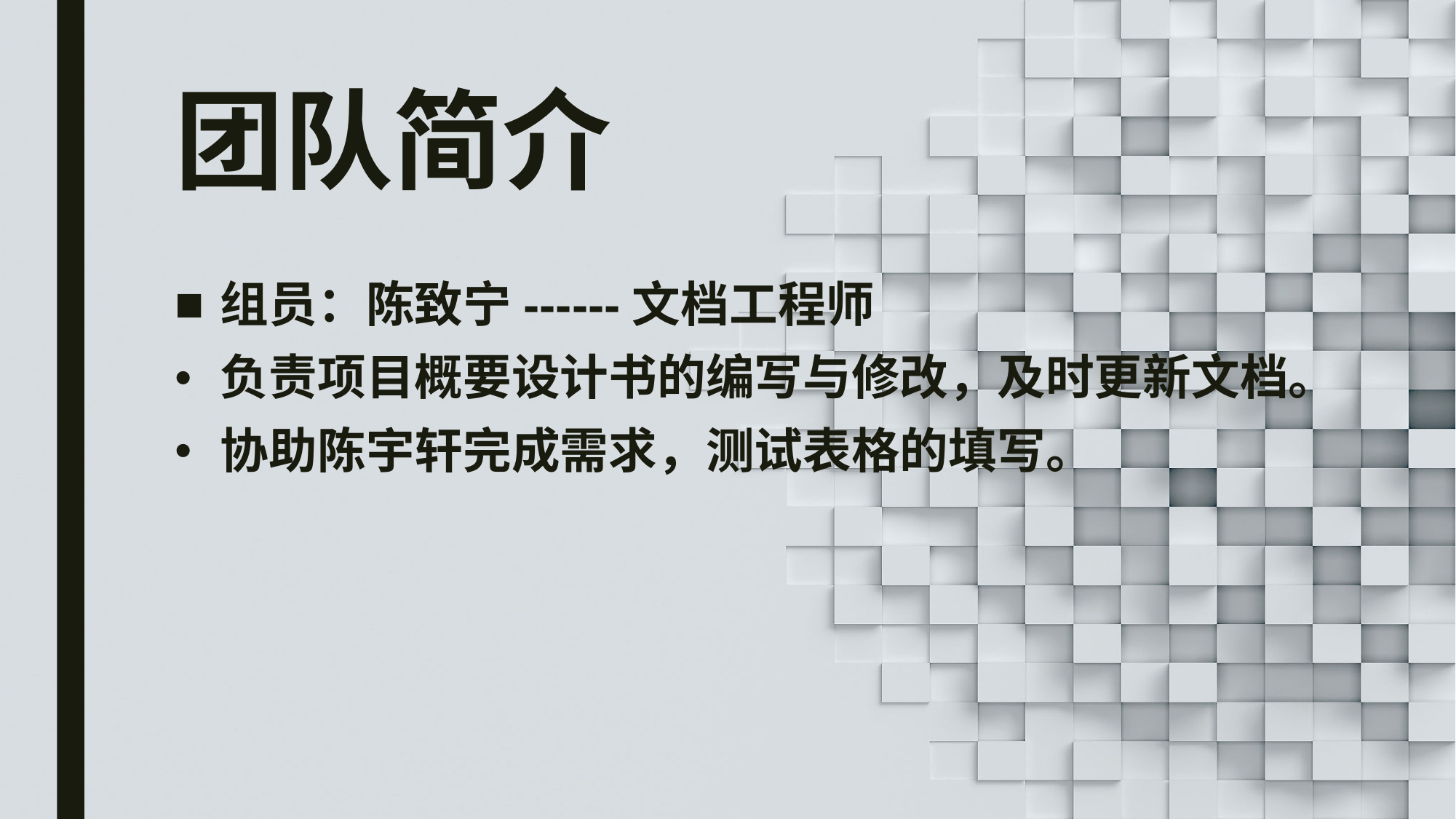

# 团队简介
组员：陈致宁------文档工程师
负责项目概要设计书的编写与修改，及时更新文档。
协助陈宇轩完成需求，测试表格的填写。